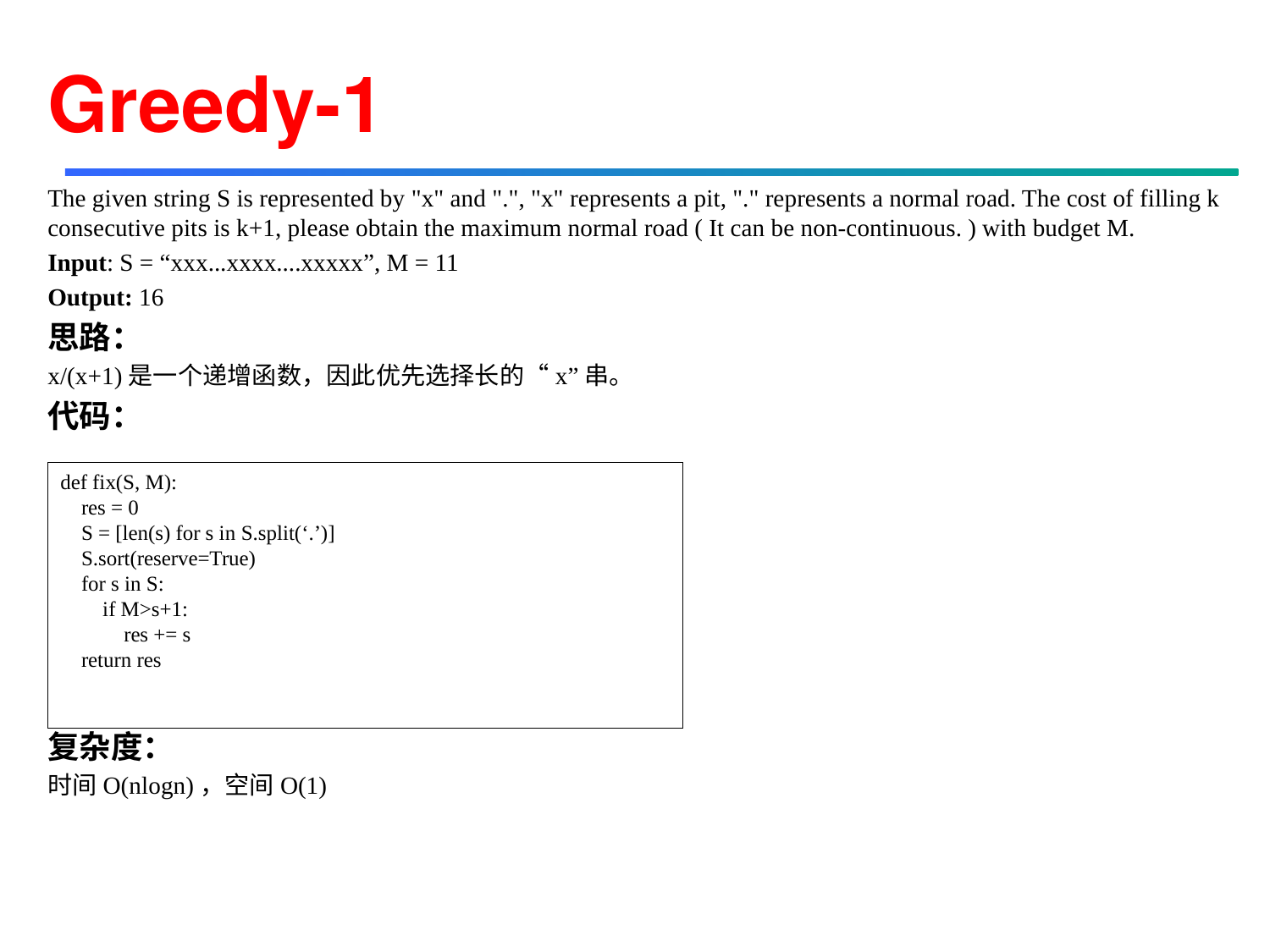

# Greedy-1
The given string S is represented by "x" and ".", "x" represents a pit, "." represents a normal road. The cost of filling k consecutive pits is k+1, please obtain the maximum normal road ( It can be non-continuous. ) with budget M.
Input: S = “xxx...xxxx....xxxxx”, M = 11
Output: 16
思路：
x/(x+1)是一个递增函数，因此优先选择长的“x”串。
代码：

复杂度：
时间O(nlogn)，空间O(1)
def fix(S, M):
    res = 0
    S = [len(s) for s in S.split(‘.’)]
    S.sort(reserve=True)
    for s in S:
        if M>s+1:
            res += s
    return res